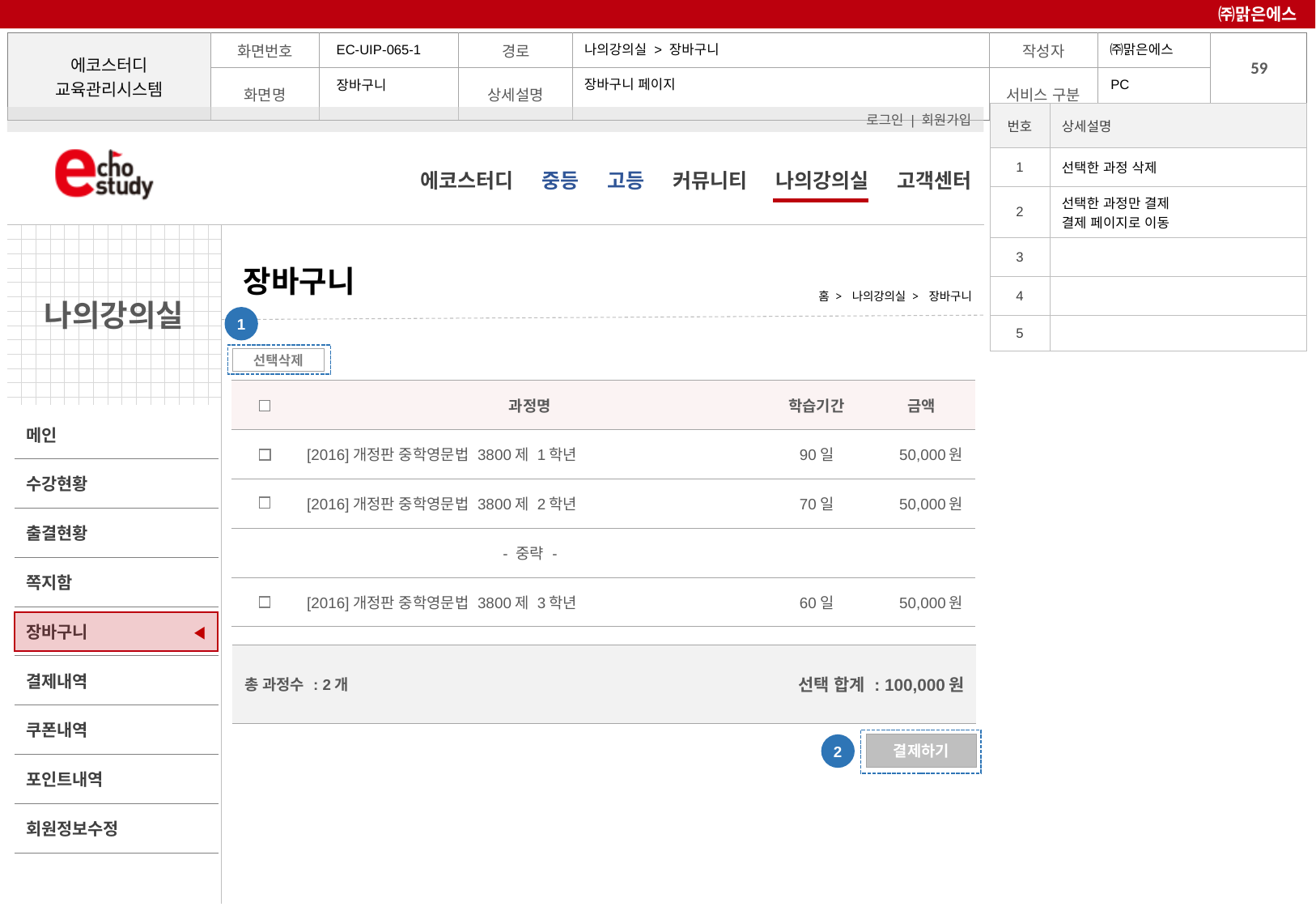

㈜맑은에스
나의강의실 > 장바구니
EC-UIP-065-1
PC
장바구니 페이지
장바구니
| 번호 | 상세설명 |
| --- | --- |
| 1 | 선택한 과정 삭제 |
| 2 | 선택한 과정만 결제 결제 페이지로 이동 |
| 3 |  |
| 4 |  |
| 5 |  |
# 장바구니
홈 > 나의강의실 > 장바구니
1

선택삭제
|  | 과정명 | 학습기간 | 금액 |
| --- | --- | --- | --- |
|  | [2016]개정판 중학영문법 3800제 1학년 | 90일 | 50,000원 |
|  | [2016]개정판 중학영문법 3800제 2학년 | 70일 | 50,000원 |
|  | - 중략 - |  |  |
|  | [2016]개정판 중학영문법 3800제 3학년 | 60일 | 50,000원 |

◀
| 총 과정수 : 2개 | 선택 합계 : 100,000원 |
| --- | --- |

결제하기
2